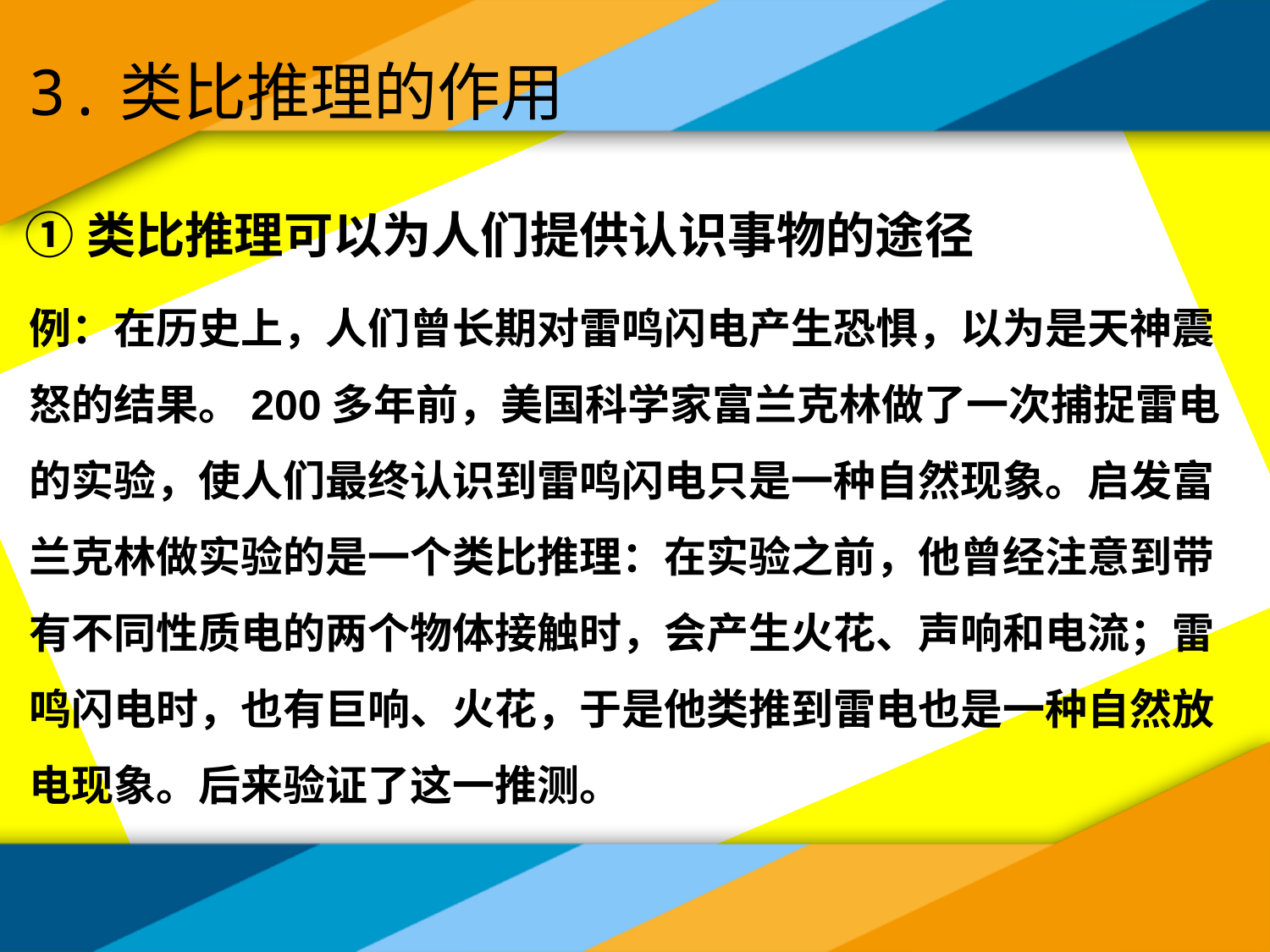

3.类比推理的作用

①类比推理可以为人们提供认识事物的途径
例：在历史上，人们曾长期对雷鸣闪电产生恐惧，以为是天神震怒的结果。200多年前，美国科学家富兰克林做了一次捕捉雷电的实验，使人们最终认识到雷鸣闪电只是一种自然现象。启发富兰克林做实验的是一个类比推理：在实验之前，他曾经注意到带有不同性质电的两个物体接触时，会产生火花、声响和电流；雷
鸣闪电时，也有巨响、火花，于是他类推到雷电也是一种自然放电现象。后来验证了这一推测。